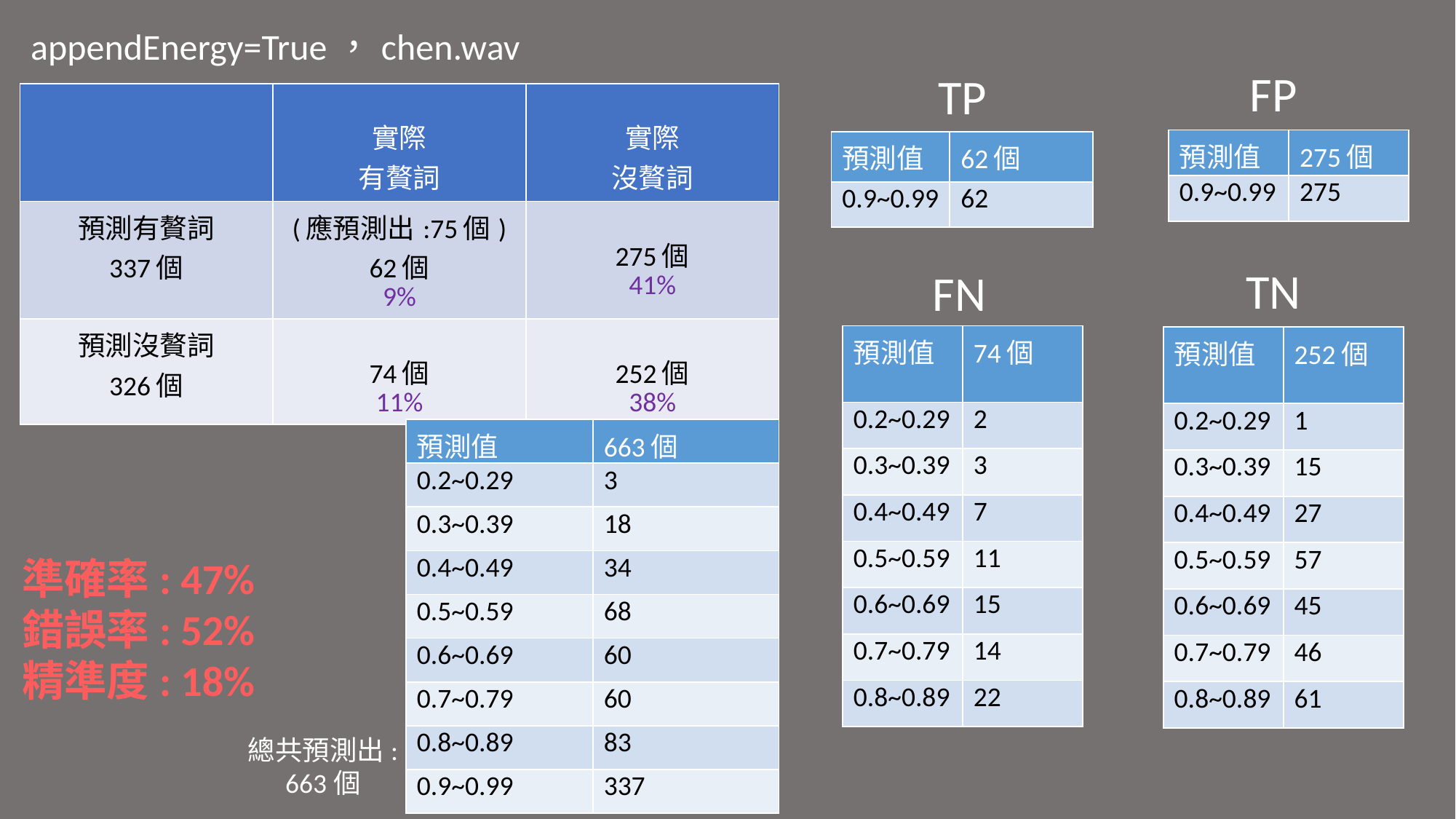

appendEnergy=True，chen.wav
#
FP
TP
|  | 實際 有贅詞 | 實際 沒贅詞 |
| --- | --- | --- |
| 預測有贅詞 337個 | (應預測出:75個) 62個 9% | 275個 41% |
| 預測沒贅詞 326個 | 74個 11% | 252個 38% |
| 預測值 | 275個 |
| --- | --- |
| 0.9~0.99 | 275 |
| 預測值 | 62個 |
| --- | --- |
| 0.9~0.99 | 62 |

TN
FN
| 預測值 | 74個 |
| --- | --- |
| 0.2~0.29 | 2 |
| 0.3~0.39 | 3 |
| 0.4~0.49 | 7 |
| 0.5~0.59 | 11 |
| 0.6~0.69 | 15 |
| 0.7~0.79 | 14 |
| 0.8~0.89 | 22 |
| 預測值 | 252個 |
| --- | --- |
| 0.2~0.29 | 1 |
| 0.3~0.39 | 15 |
| 0.4~0.49 | 27 |
| 0.5~0.59 | 57 |
| 0.6~0.69 | 45 |
| 0.7~0.79 | 46 |
| 0.8~0.89 | 61 |
| 預測值 | 663個 |
| --- | --- |
| 0.2~0.29 | 3 |
| 0.3~0.39 | 18 |
| 0.4~0.49 | 34 |
| 0.5~0.59 | 68 |
| 0.6~0.69 | 60 |
| 0.7~0.79 | 60 |
| 0.8~0.89 | 83 |
| 0.9~0.99 | 337 |
準確率: 47%
錯誤率: 52%
精準度: 18%
總共預測出:
663個